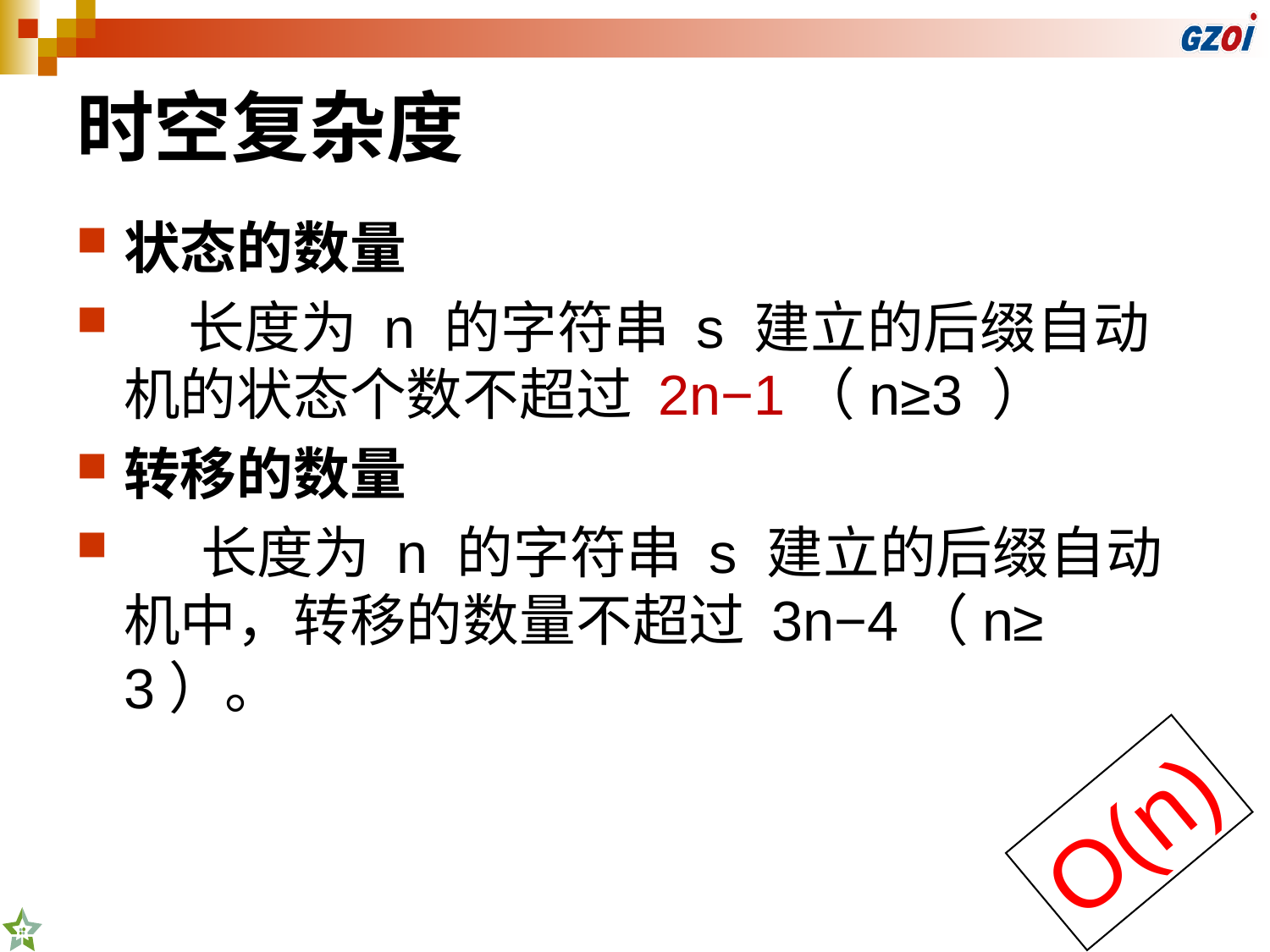

# 时空复杂度
状态的数量
    长度为 n 的字符串 s 建立的后缀自动机的状态个数不超过 2n−1（n≥3 ）
转移的数量
     长度为 n 的字符串 s 建立的后缀自动机中，转移的数量不超过 3n−4（n≥3）。

O(n)